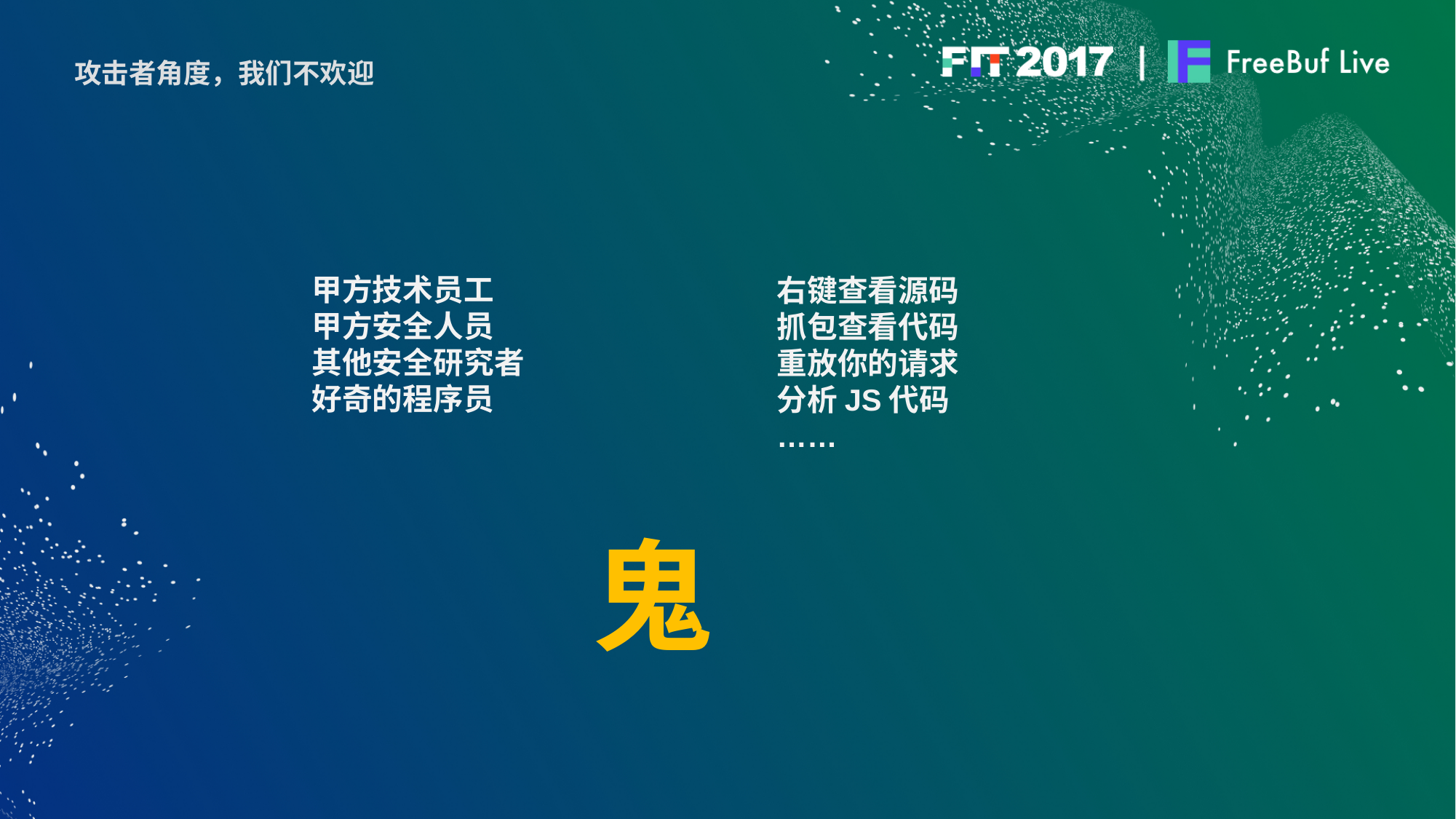

攻击者角度，我们不欢迎
甲方技术员工
甲方安全人员
其他安全研究者
好奇的程序员
右键查看源码
抓包查看代码
重放你的请求
分析JS代码
……
鬼